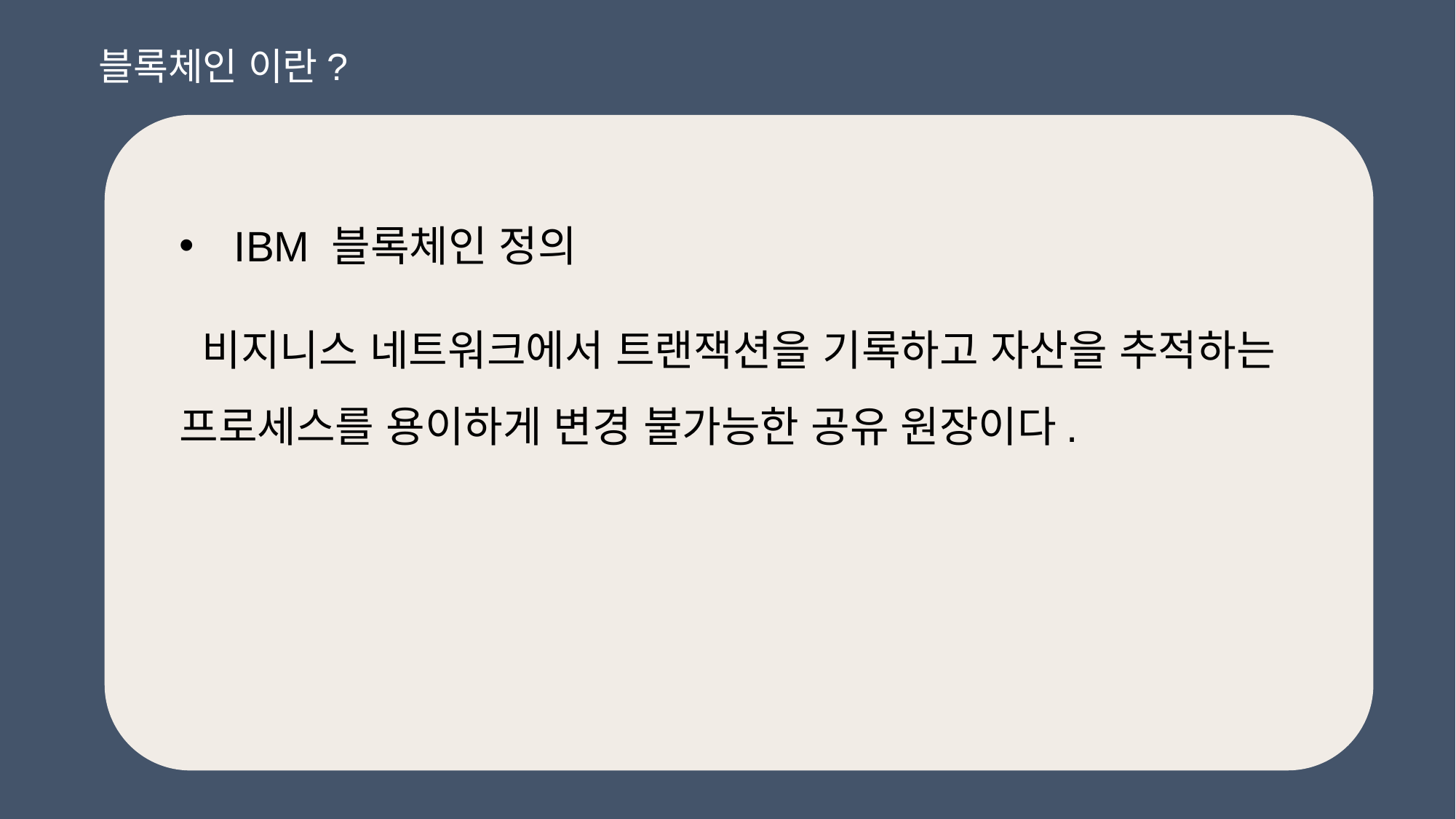

블록체인 이란?

IBM 블록체인 정의

 비지니스 네트워크에서 트랜잭션을 기록하고 자산을 추적하는 프로세스를 용이하게 변경 불가능한 공유 원장이다.